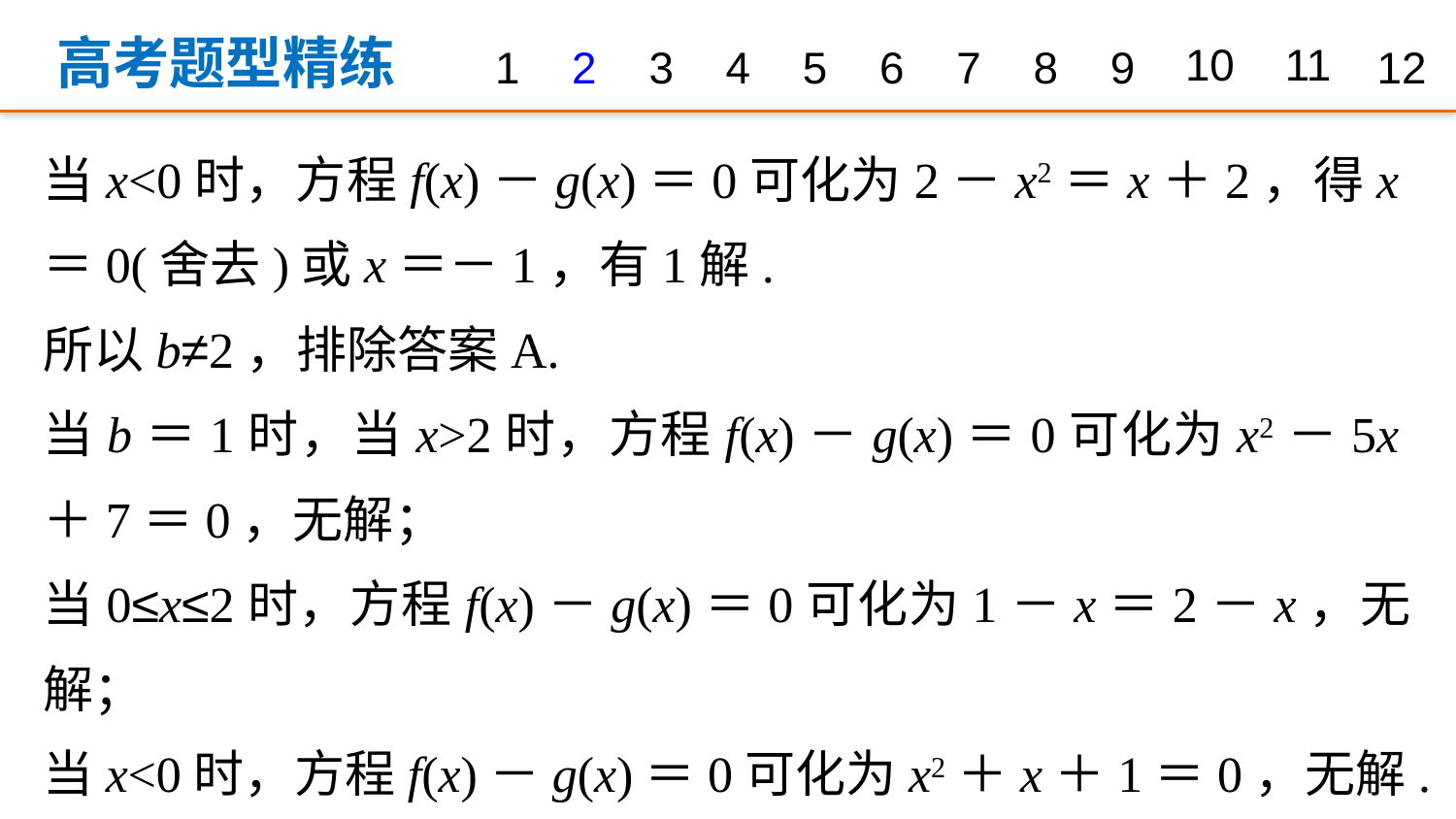

高考题型精练
1
2
3
4
5
6
7
8
9
10
11
12
当x<0时，方程f(x)－g(x)＝0可化为2－x2＝x＋2，得x＝0(舍去)或x＝－1，有1解.
所以b≠2，排除答案A.
当b＝1时，当x>2时，方程f(x)－g(x)＝0可化为x2－5x＋7＝0，无解；
当0≤x≤2时，方程f(x)－g(x)＝0可化为1－x＝2－x，无解；
当x<0时，方程f(x)－g(x)＝0可化为x2＋x＋1＝0，无解.
所以b≠1，排除答案C.因此答案选D.